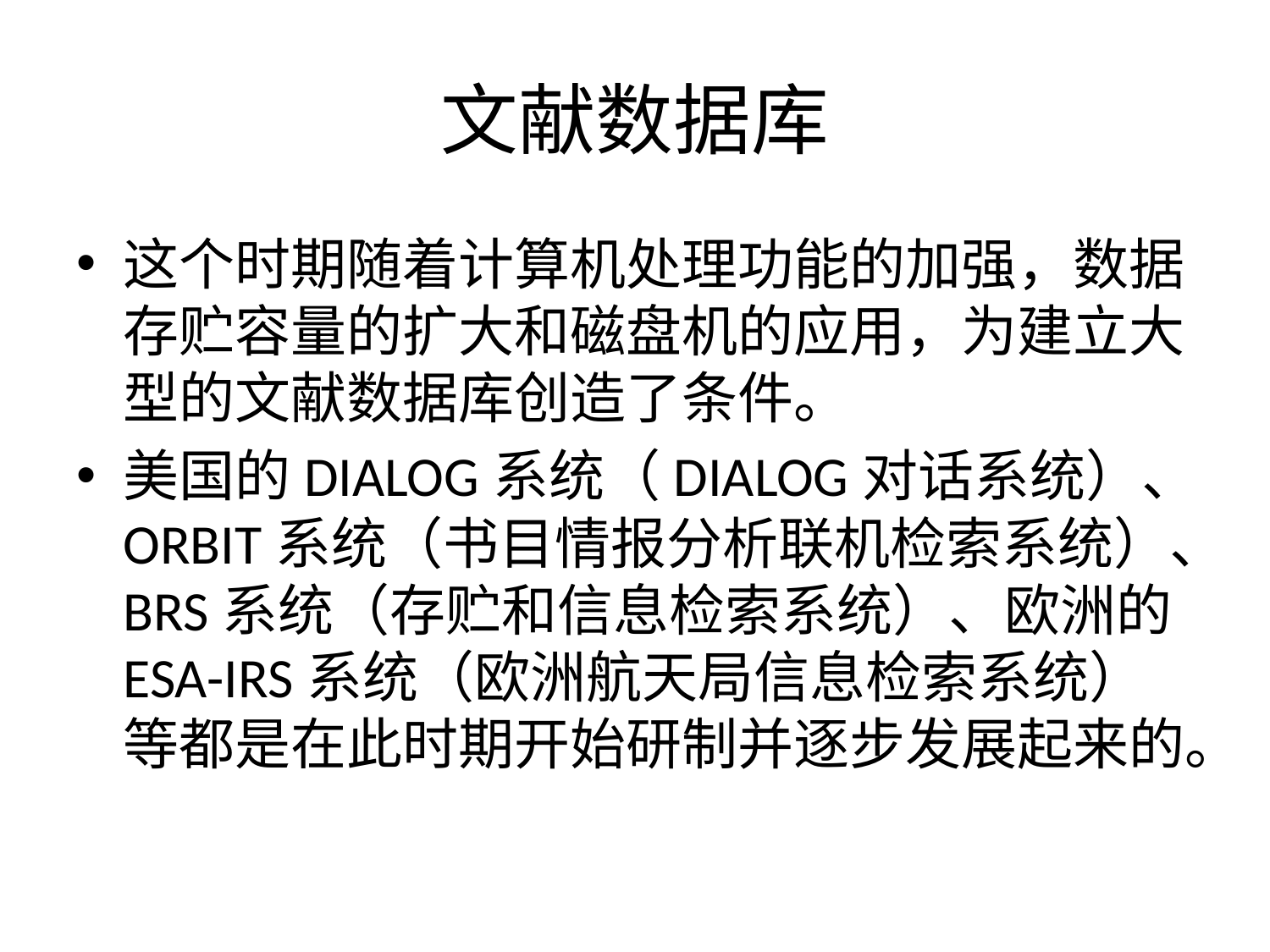

# 文献数据库
这个时期随着计算机处理功能的加强，数据存贮容量的扩大和磁盘机的应用，为建立大型的文献数据库创造了条件。
美国的DIALOG系统（DIALOG对话系统）、ORBIT系统（书目情报分析联机检索系统）、BRS系统（存贮和信息检索系统）、欧洲的ESA-IRS系统（欧洲航天局信息检索系统）等都是在此时期开始研制并逐步发展起来的。